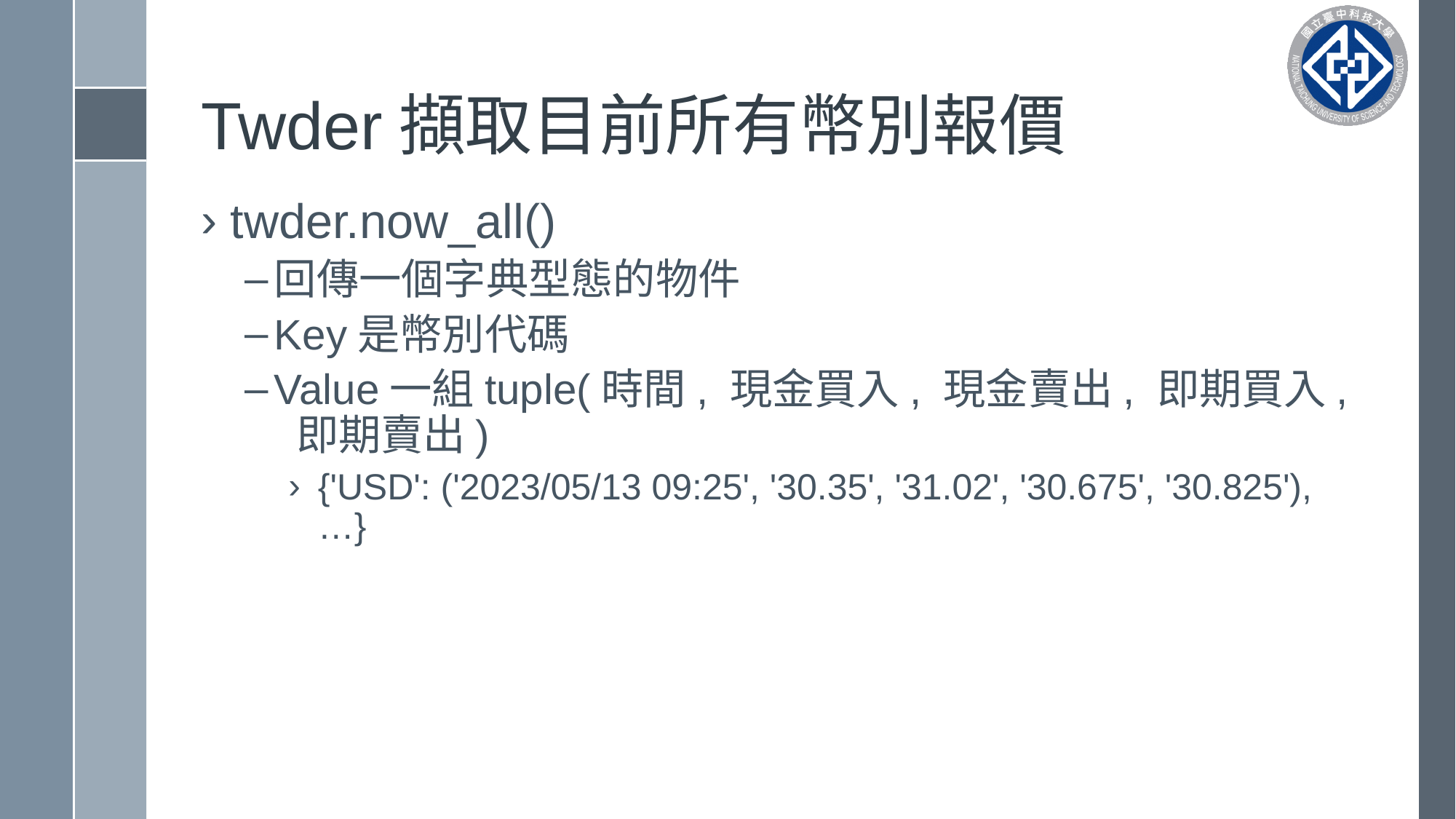

# Twder擷取目前所有幣別報價
twder.now_all()
回傳一個字典型態的物件
Key是幣別代碼
Value一組tuple(時間, 現金買入, 現金賣出, 即期買入, 即期賣出)
{'USD': ('2023/05/13 09:25', '30.35', '31.02', '30.675', '30.825'),…}